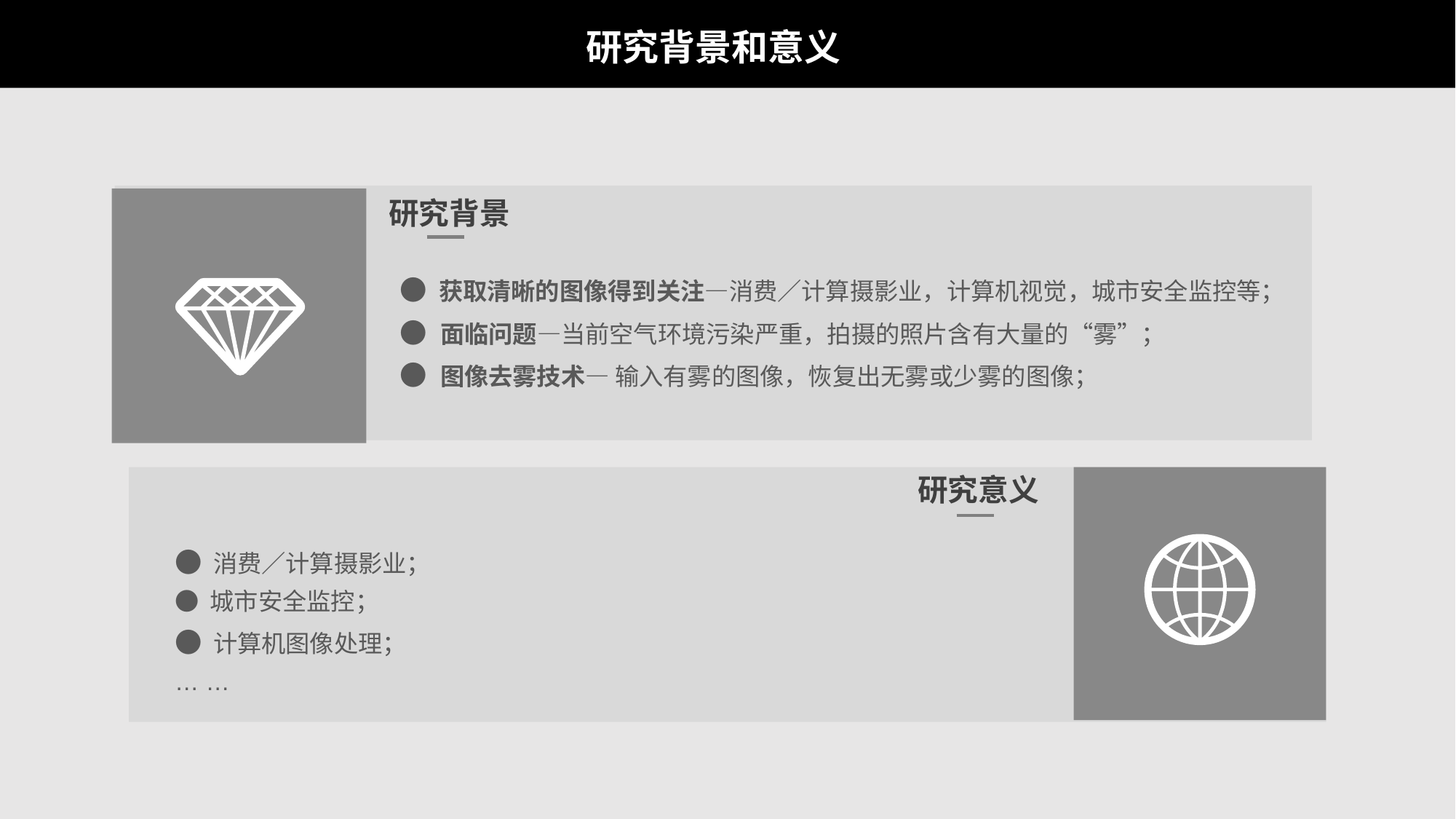

# 研究背景和意义

研究背景
● 获取清晰的图像得到关注—消费／计算摄影业，计算机视觉，城市安全监控等；
● 面临问题—当前空气环境污染严重，拍摄的照片含有大量的“雾”；
● 图像去雾技术— 输入有雾的图像，恢复出无雾或少雾的图像；

研究意义

● 消费／计算摄影业；
● 城市安全监控；
● 计算机图像处理；
… …